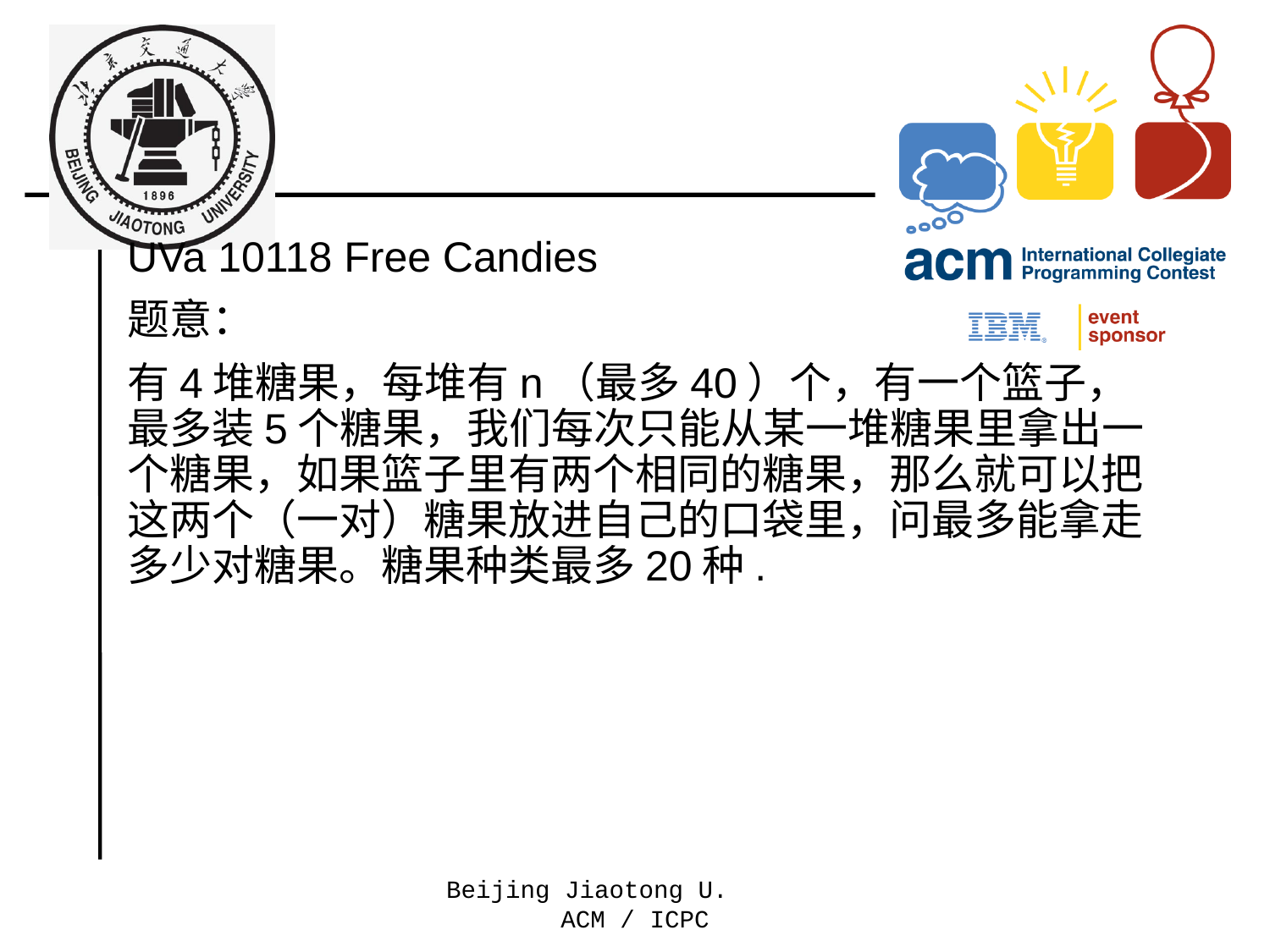

#
UVa 10118 Free Candies
题意：
有4堆糖果，每堆有n（最多40）个，有一个篮子，最多装5个糖果，我们每次只能从某一堆糖果里拿出一个糖果，如果篮子里有两个相同的糖果，那么就可以把这两个（一对）糖果放进自己的口袋里，问最多能拿走多少对糖果。糖果种类最多20种.